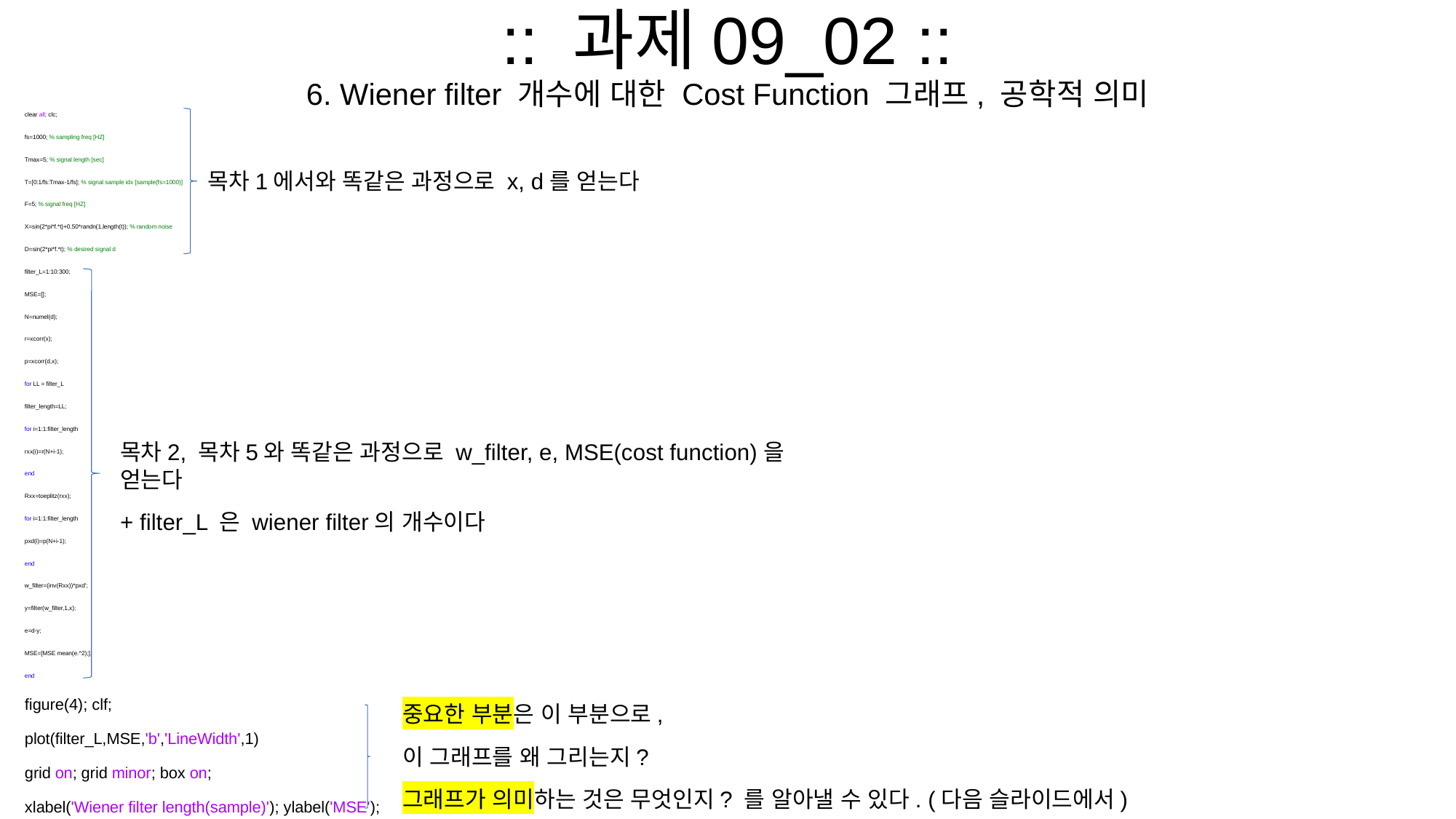

# :: 과제09_02 :: 6. Wiener filter 개수에 대한 Cost Function 그래프, 공학적 의미
clear all; clc;
fs=1000; % sampling freq [HZ]
Tmax=5; % signal length [sec]
T=[0:1/fs:Tmax-1/fs]; % signal sample idx [sample(fs=1000)]
F=5; % signal freq [HZ]
X=sin(2*pi*f.*t)+0.50*randn(1,length(t)); % random noise
D=sin(2*pi*f.*t); % desired signal d
filter_L=1:10:300;
MSE=[];
N=numel(d);
r=xcorr(x);
p=xcorr(d,x);
for LL = filter_L
filter_length=LL;
for i=1:1:filter_length
rxx(i)=r(N+i-1);
end
Rxx=toeplitz(rxx);
for i=1:1:filter_length
pxd(i)=p(N+i-1);
end
w_filter=(inv(Rxx))*pxd';
y=filter(w_filter,1,x);
e=d-y;
MSE=[MSE mean(e.^2);];
end
figure(4); clf;
plot(filter_L,MSE,'b','LineWidth',1)
grid on; grid minor; box on;
xlabel('Wiener filter length(sample)'); ylabel('MSE');

목차1에서와 똑같은 과정으로 x, d를 얻는다

목차2, 목차5와 똑같은 과정으로 w_filter, e, MSE(cost function)을 얻는다
+ filter_L 은 wiener filter의 개수이다
중요한 부분은 이 부분으로,
이 그래프를 왜 그리는지?
그래프가 의미하는 것은 무엇인지? 를 알아낼 수 있다. (다음 슬라이드에서)